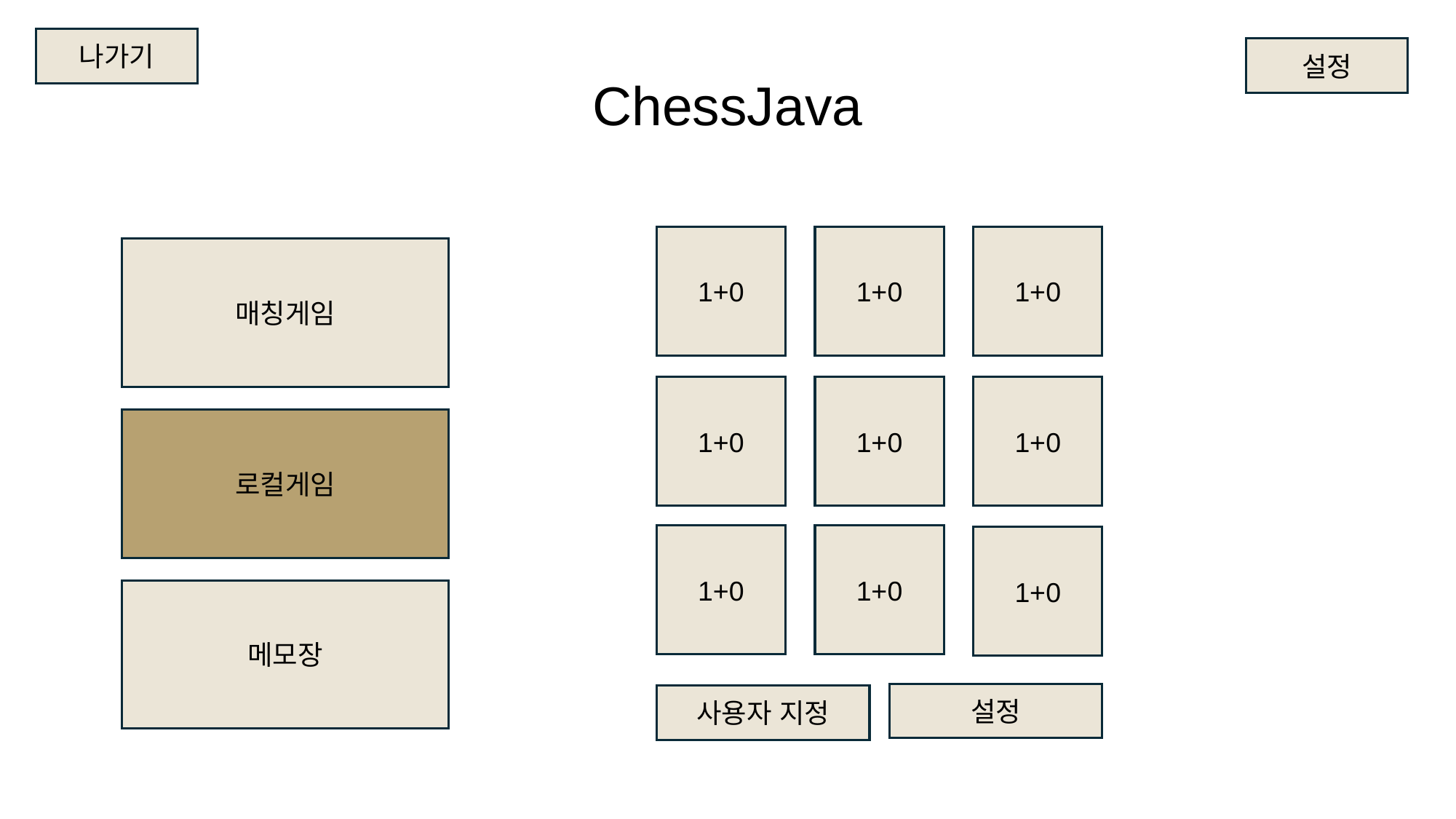

나가기
설정
ChessJava
1+0
1+0
1+0
매칭게임
1+0
1+0
1+0
로컬게임
1+0
1+0
1+0
메모장
설정
사용자 지정